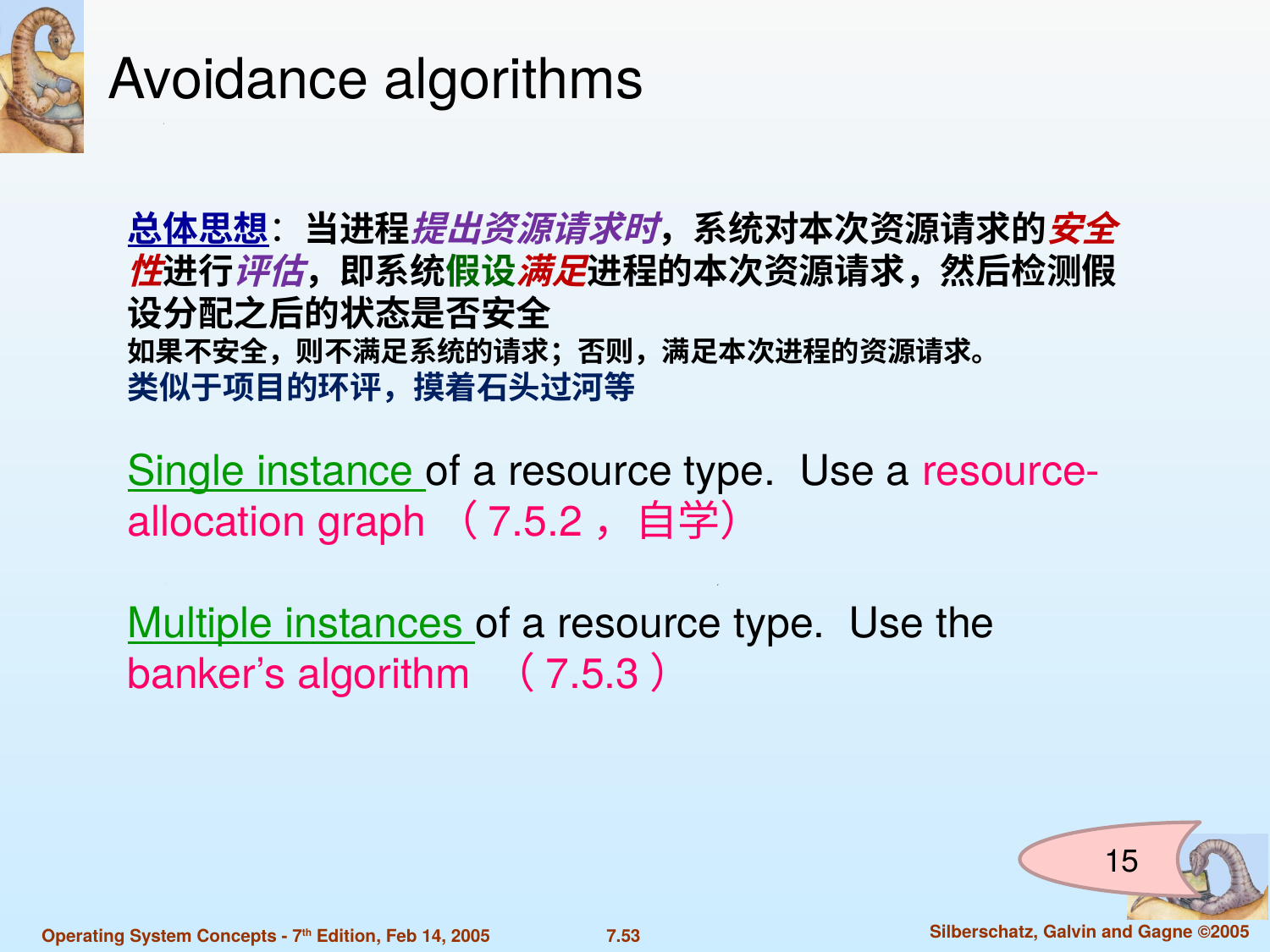

Avoidance algorithms
总体思想：当进程提出资源请求时，系统对本次资源请求的安全性进行评估，即系统假设满足进程的本次资源请求，然后检测假设分配之后的状态是否安全
如果不安全，则不满足系统的请求；否则，满足本次进程的资源请求。
类似于项目的环评，摸着石头过河等

Single instance of a resource type.  Use a resource-allocation graph（7.5.2，自学）

Multiple instances of a resource type.  Use the banker’s algorithm （7.5.3）
15